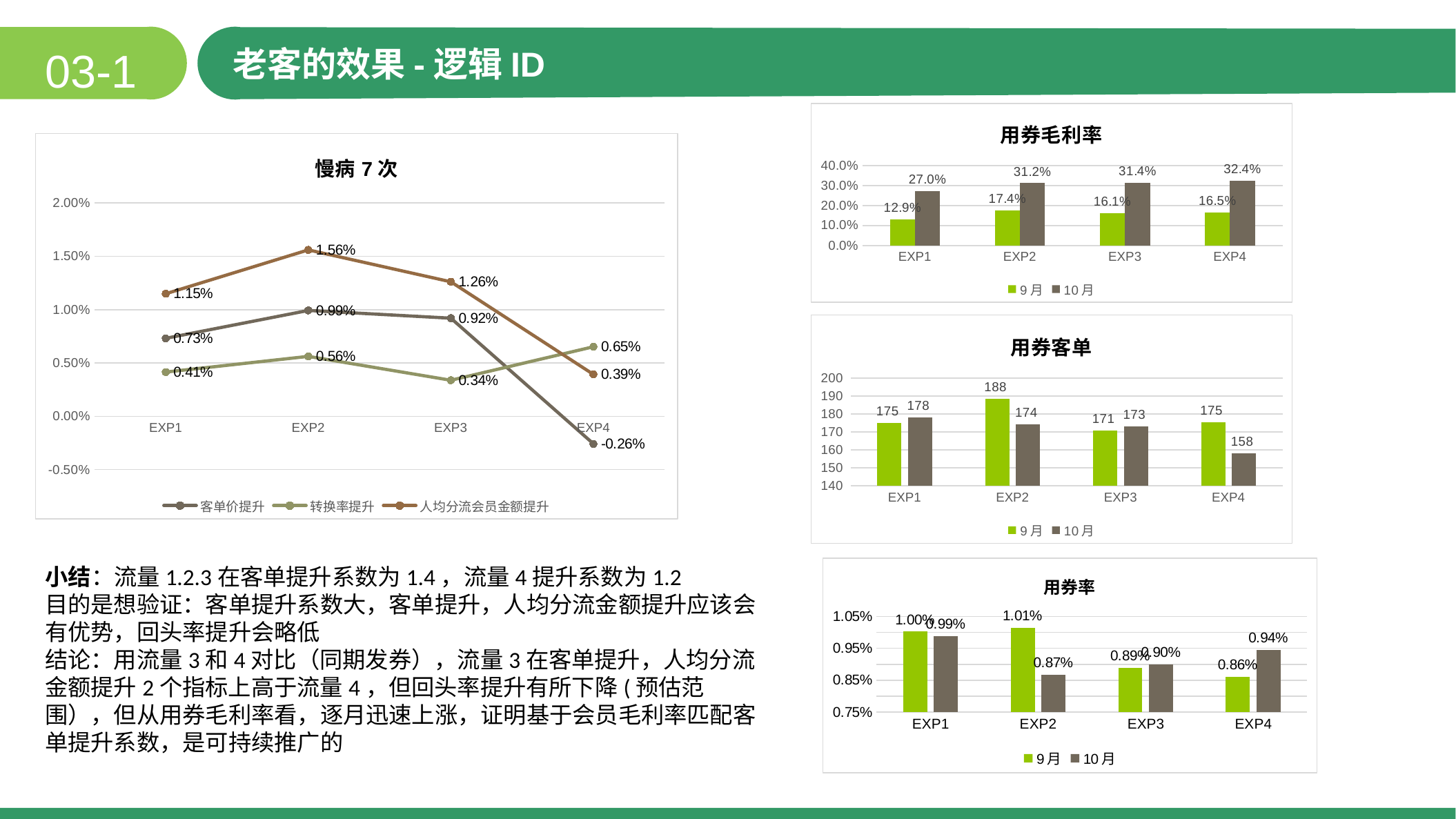

老客的效果-逻辑ID
03-1

### Chart: 用券毛利率

| Category | 9月 | 10月 |
|---|---|---|
| EXP1 | 0.128604231788285 | 0.270469474436236 |
| EXP2 | 0.173510084848718 | 0.311607528484446 |
| EXP3 | 0.161230790376003 | 0.314480054634037 |
| EXP4 | 0.164915822323135 | 0.324242950622358 |

### Chart: 慢病7次

| Category | 客单价提升 | 转换率提升 | 人均分流会员金额提升 |
|---|---|---|---|
| EXP1 | 0.00731039772577695 | 0.00414628010935011 | 0.0114869887918089 |
| EXP2 | 0.00992334268368818 | 0.00561871532465191 | 0.0155978144459487 |
| EXP3 | 0.00919759116744587 | 0.00338036251641017 | 0.0126090448762798 |
| EXP4 | -0.00257652256391345 | 0.00652082357798005 | 0.00392749996498279 |

### Chart: 用券客单

| Category | 9月 | 10月 |
|---|---|---|
| EXP1 | 174.920552325581 | 177.975431976167 |
| EXP2 | 188.445603448276 | 174.195212399541 |
| EXP3 | 170.888078291815 | 173.198898678414 |
| EXP4 | 175.365510948905 | 158.223522012579 |
小结：流量1.2.3在客单提升系数为1.4，流量4提升系数为1.2
目的是想验证：客单提升系数大，客单提升，人均分流金额提升应该会有优势，回头率提升会略低
结论：用流量3和4对比（同期发券），流量3在客单提升，人均分流金额提升2个指标上高于流量4，但回头率提升有所下降(预估范围），但从用券毛利率看，逐月迅速上涨，证明基于会员毛利率匹配客单提升系数，是可持续推广的

### Chart: 用券率

| Category | 9月 | 10月 |
|---|---|---|
| EXP1 | 0.01002331002331 | 0.00988611820145298 |
| EXP2 | 0.0101354303189166 | 0.00866408037401771 |
| EXP3 | 0.0088887482997501 | 0.00898671786852471 |
| EXP4 | 0.00860552763819095 | 0.00944507697638731 |